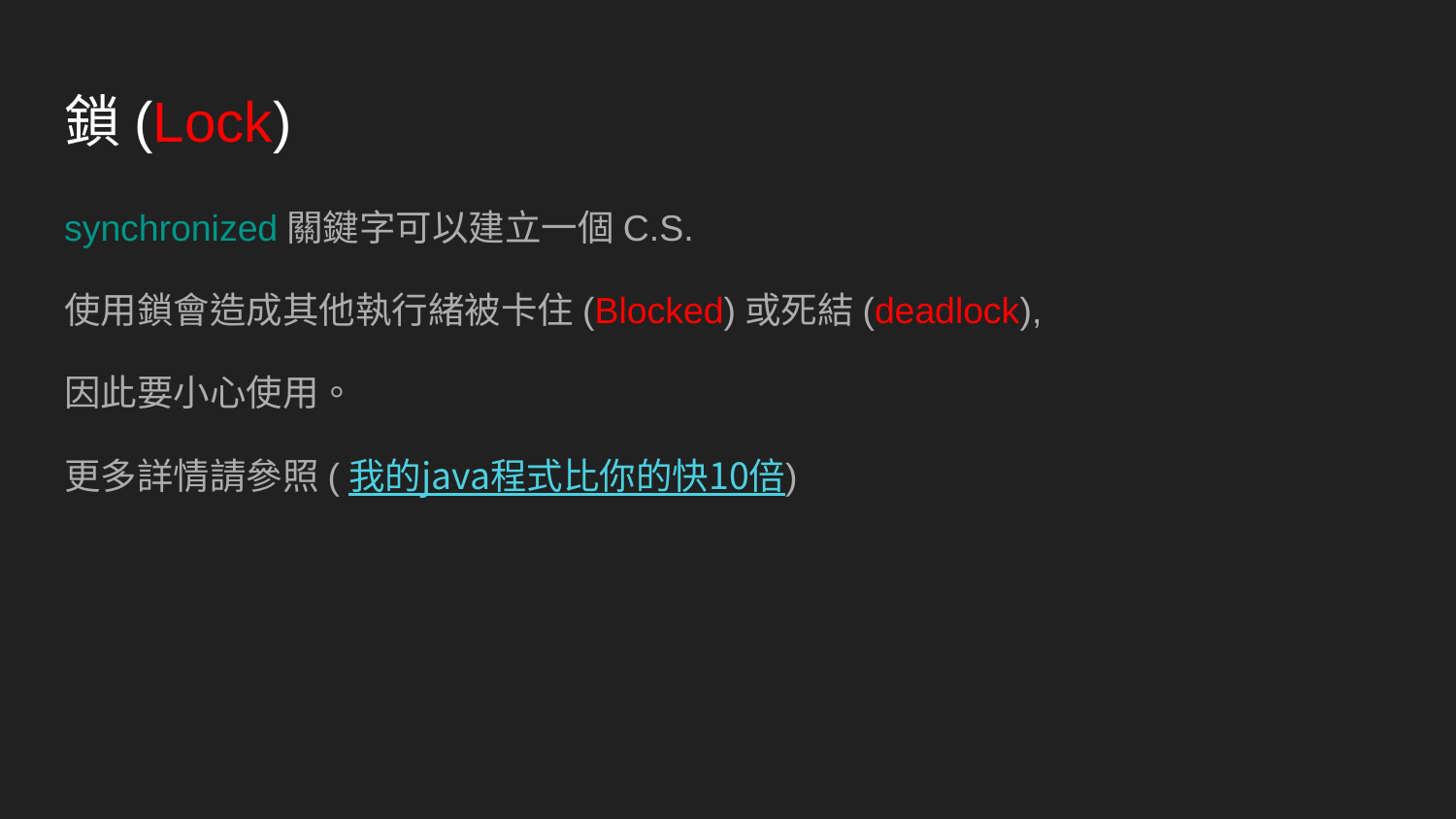

# 鎖(Lock)
synchronized關鍵字可以建立一個C.S.
使用鎖會造成其他執行緒被卡住(Blocked)或死結(deadlock),
因此要小心使用。
更多詳情請參照(我的java程式比你的快10倍)